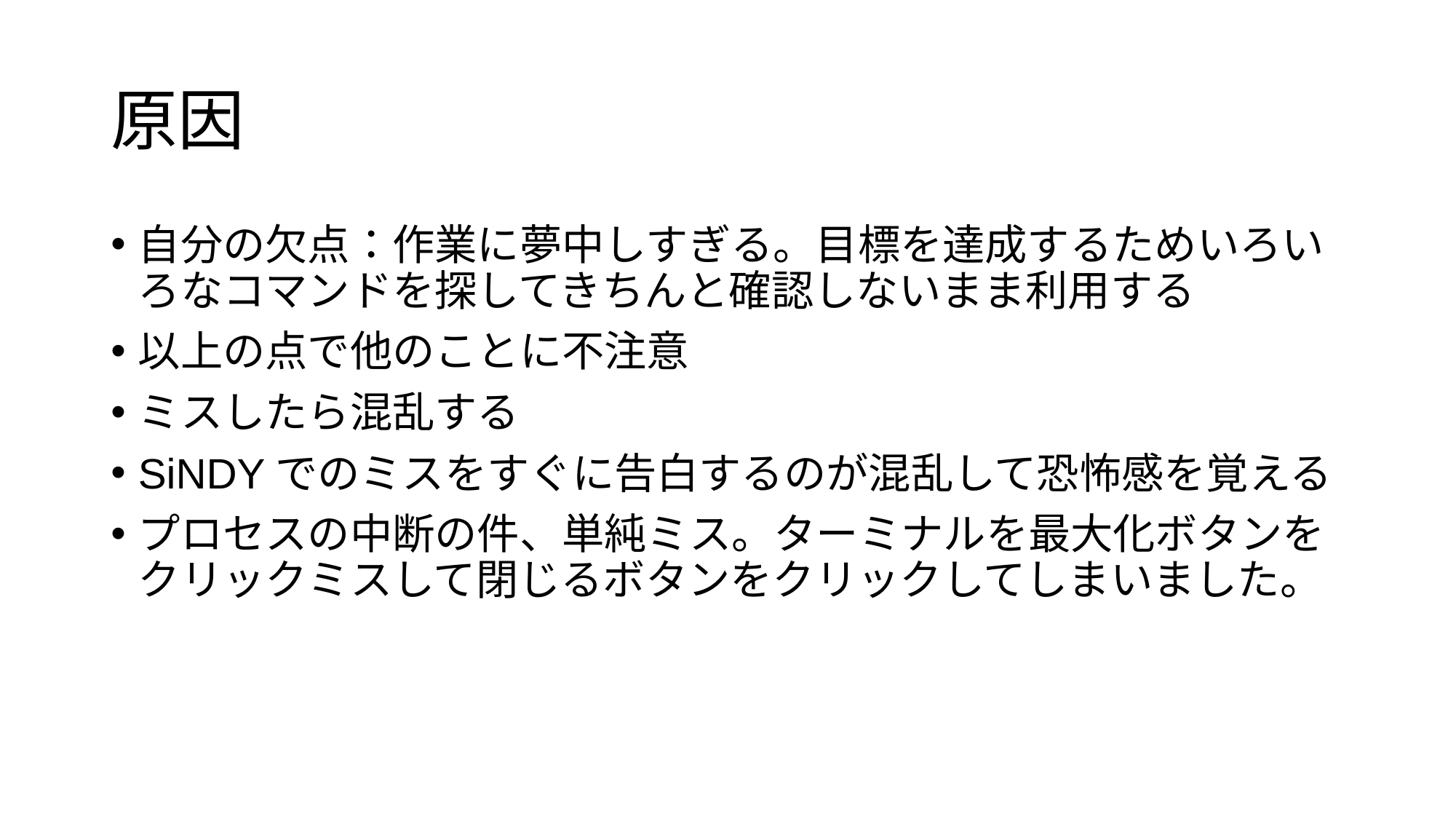

# 原因
自分の欠点：作業に夢中しすぎる。目標を達成するためいろいろなコマンドを探してきちんと確認しないまま利用する
以上の点で他のことに不注意
ミスしたら混乱する
SiNDYでのミスをすぐに告白するのが混乱して恐怖感を覚える
プロセスの中断の件、単純ミス。ターミナルを最大化ボタンをクリックミスして閉じるボタンをクリックしてしまいました。